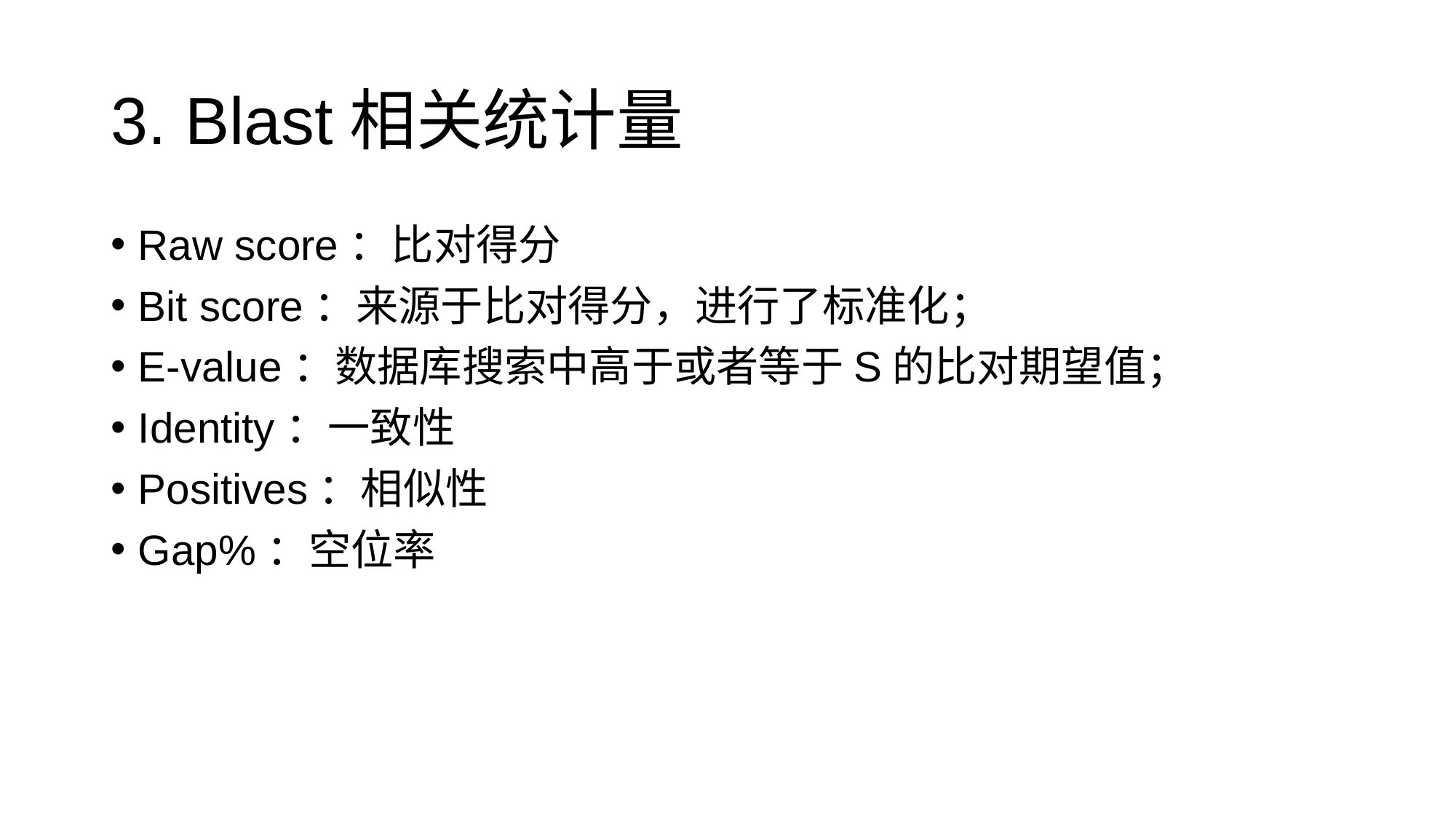

# 3. Blast相关统计量
Raw score：比对得分
Bit score：来源于比对得分，进行了标准化；
E-value：数据库搜索中高于或者等于S的比对期望值；
Identity：一致性
Positives：相似性
Gap%：空位率